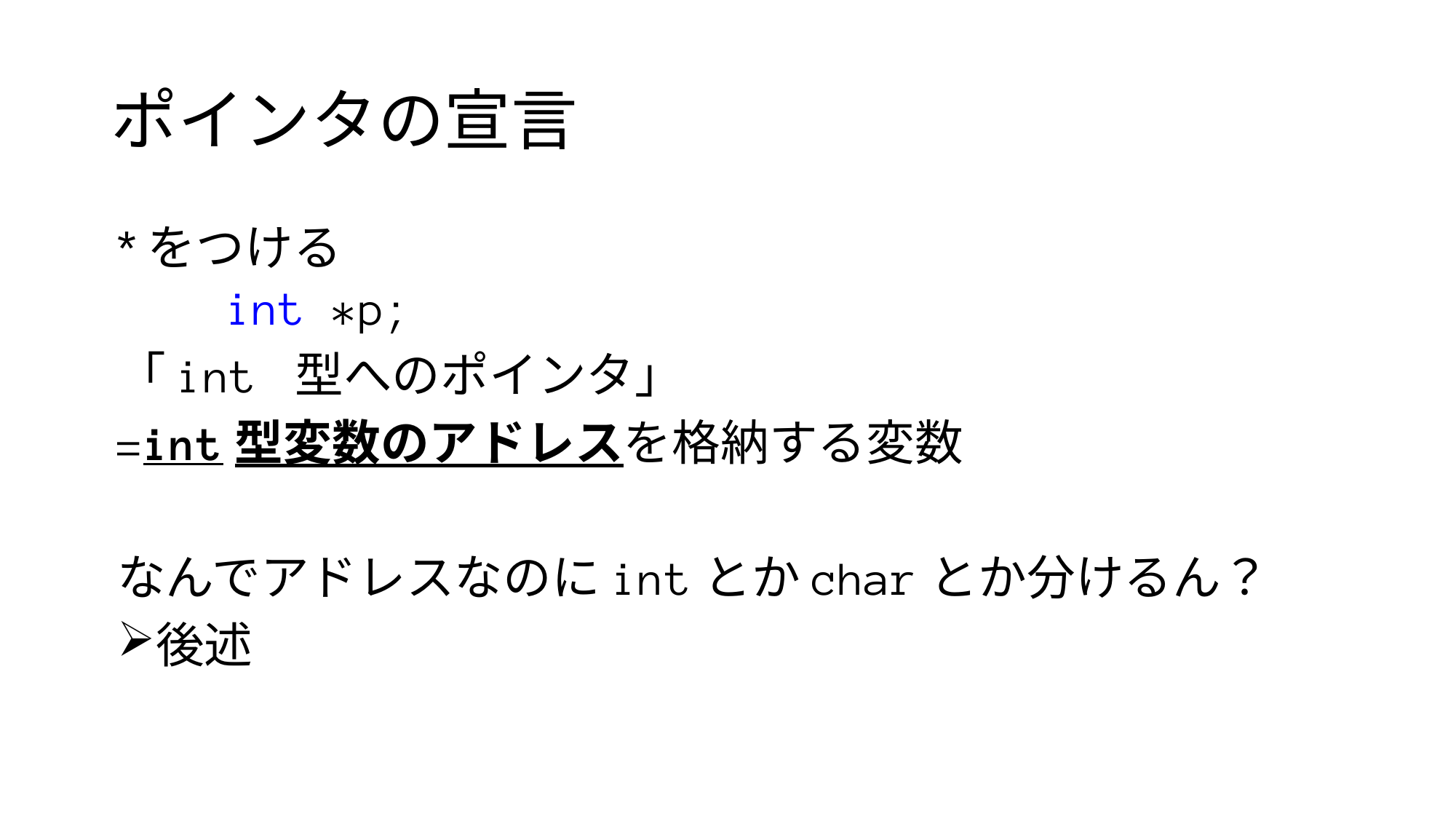

# ポインタの宣言
*をつける
int *p;
「int 型へのポインタ」
=int型変数のアドレスを格納する変数

なんでアドレスなのにintとかcharとか分けるん？
後述